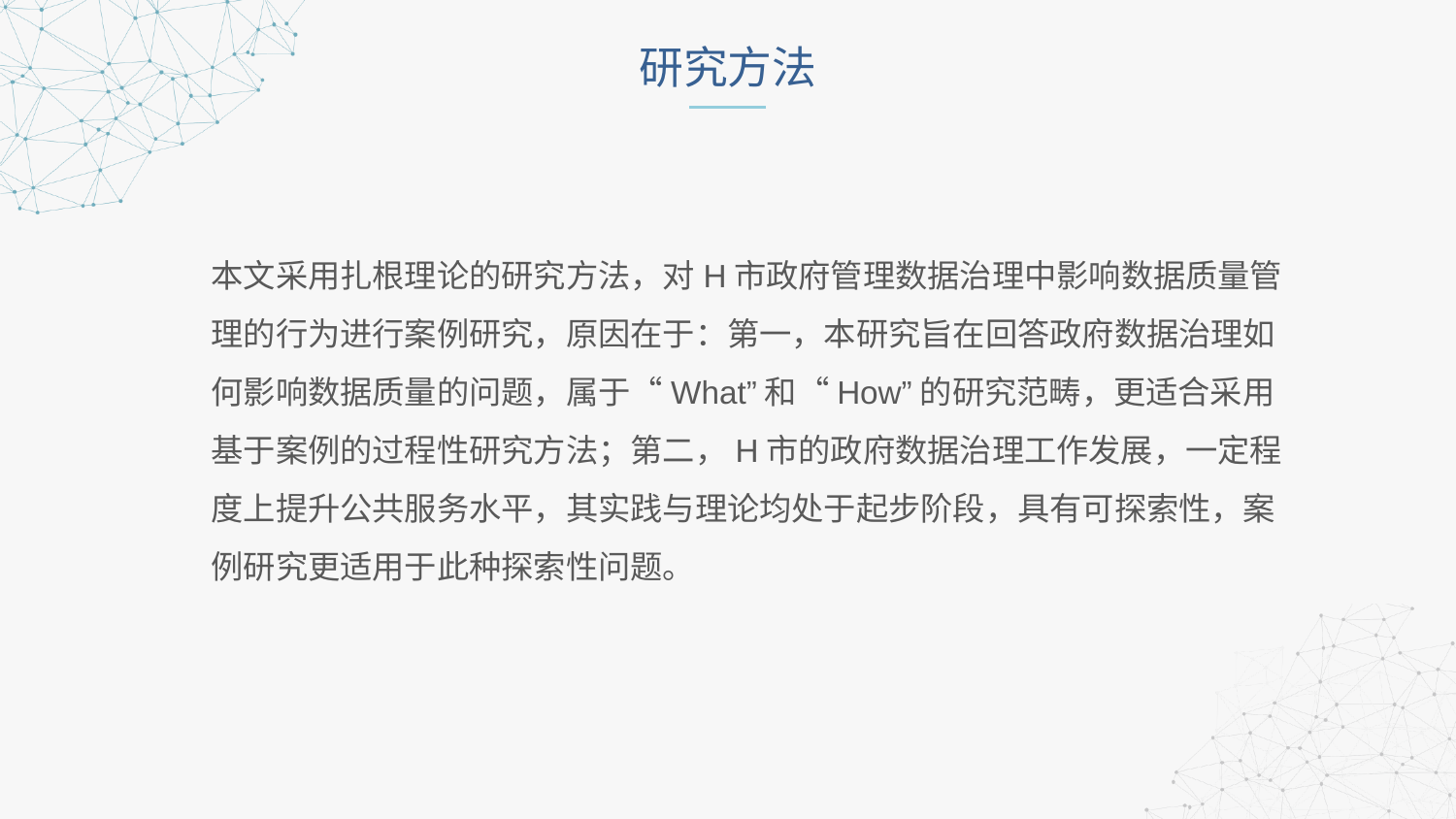

研究方法
本文采用扎根理论的研究方法，对H市政府管理数据治理中影响数据质量管理的行为进行案例研究，原因在于：第一，本研究旨在回答政府数据治理如何影响数据质量的问题，属于“What”和“How”的研究范畴，更适合采用基于案例的过程性研究方法；第二，H市的政府数据治理工作发展，一定程度上提升公共服务水平，其实践与理论均处于起步阶段，具有可探索性，案例研究更适用于此种探索性问题。